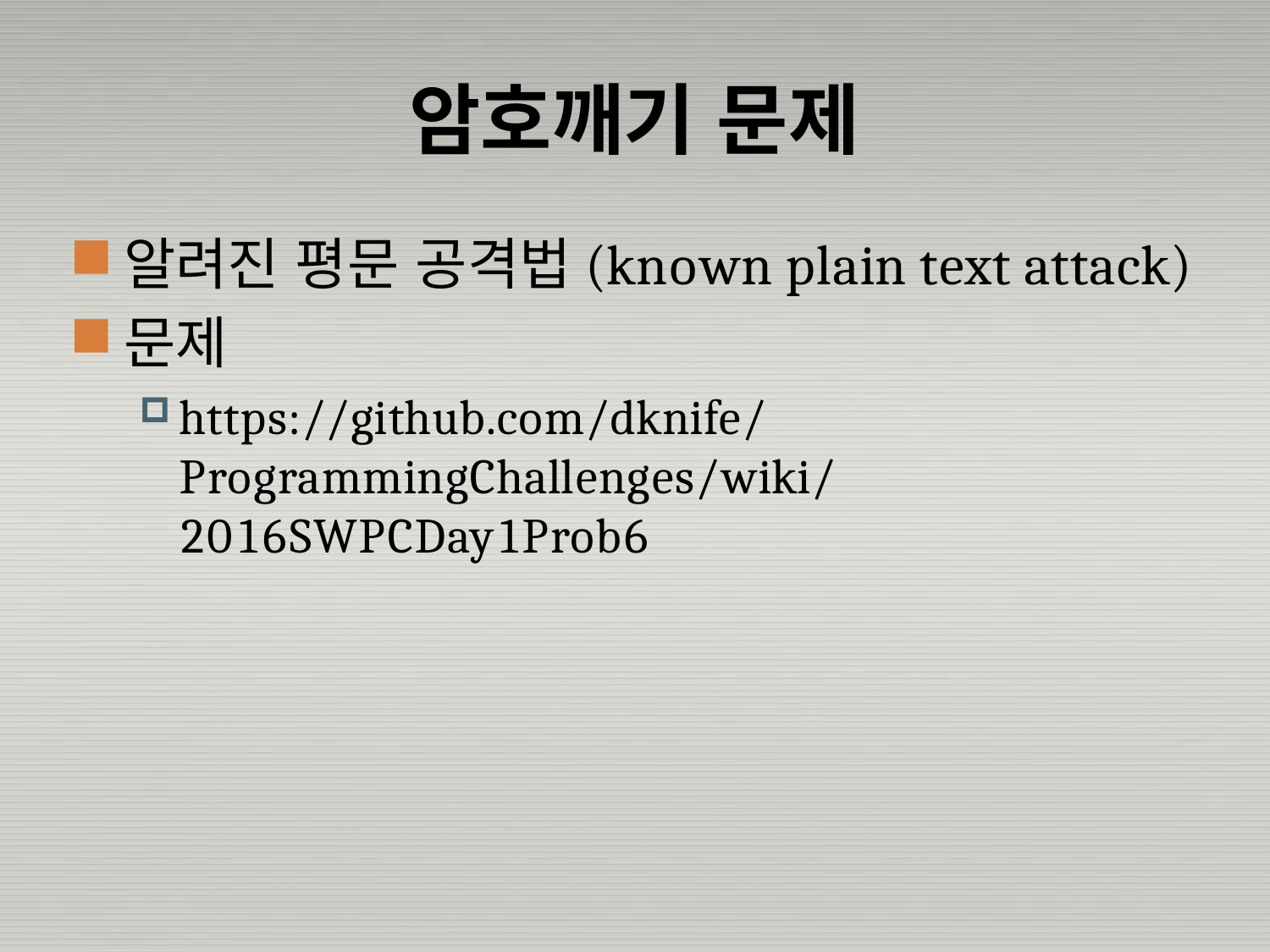

# 암호깨기 문제
알려진 평문 공격법(known plain text attack)
문제
https://github.com/dknife/ProgrammingChallenges/wiki/2016SWPCDay1Prob6